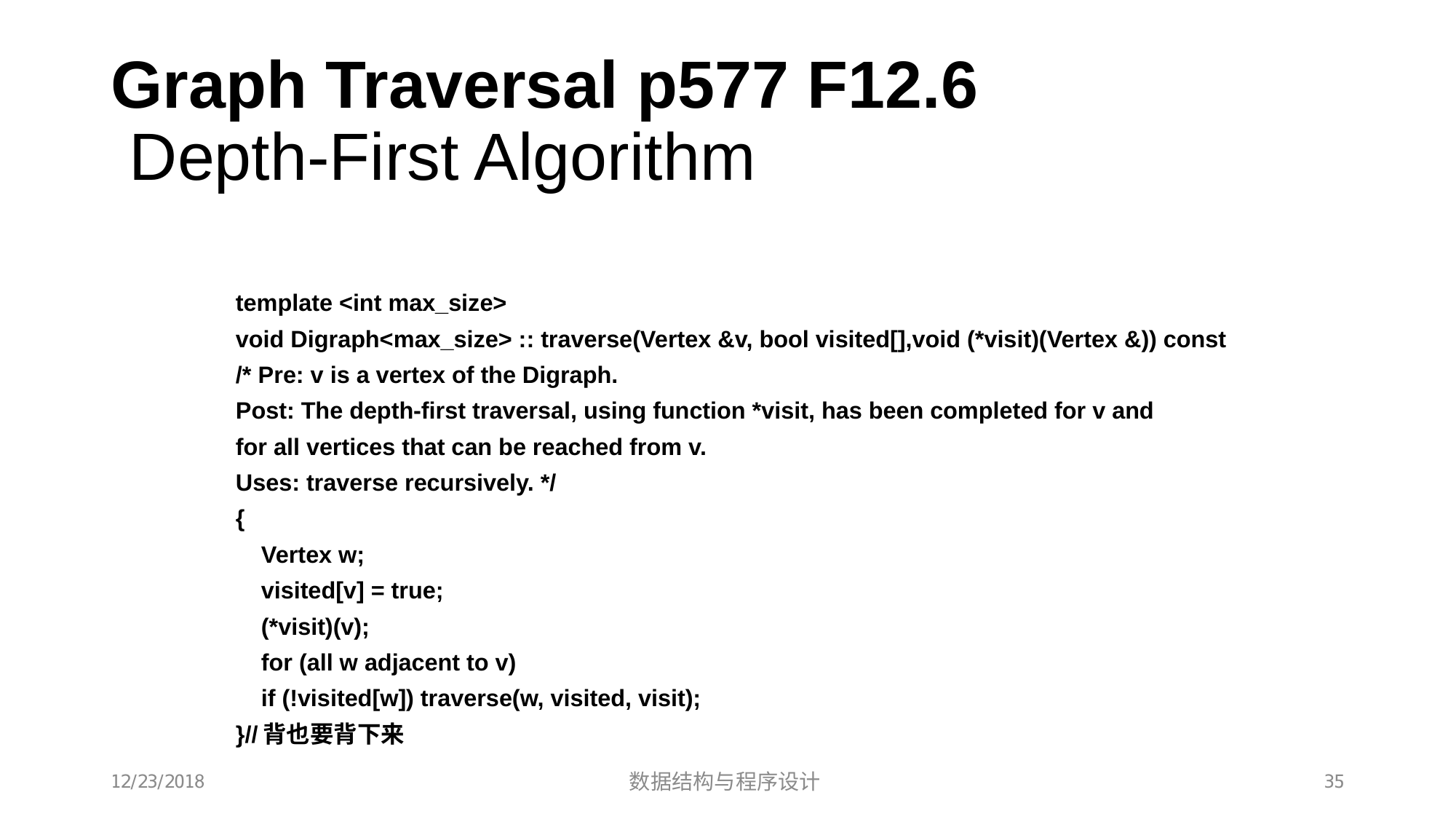

# Graph Traversal p577 F12.6 Depth-First Algorithm

template <int max_size>
void Digraph<max_size> :: traverse(Vertex &v, bool visited[],void (*visit)(Vertex &)) const
/* Pre: v is a vertex of the Digraph.
Post: The depth-first traversal, using function *visit, has been completed for v and
for all vertices that can be reached from v.
Uses: traverse recursively. */
{
	Vertex w;
	visited[v] = true;
	(*visit)(v);
	for (all w adjacent to v)
		if (!visited[w]) traverse(w, visited, visit);
}//背也要背下来
12/23/2018
数据结构与程序设计
35